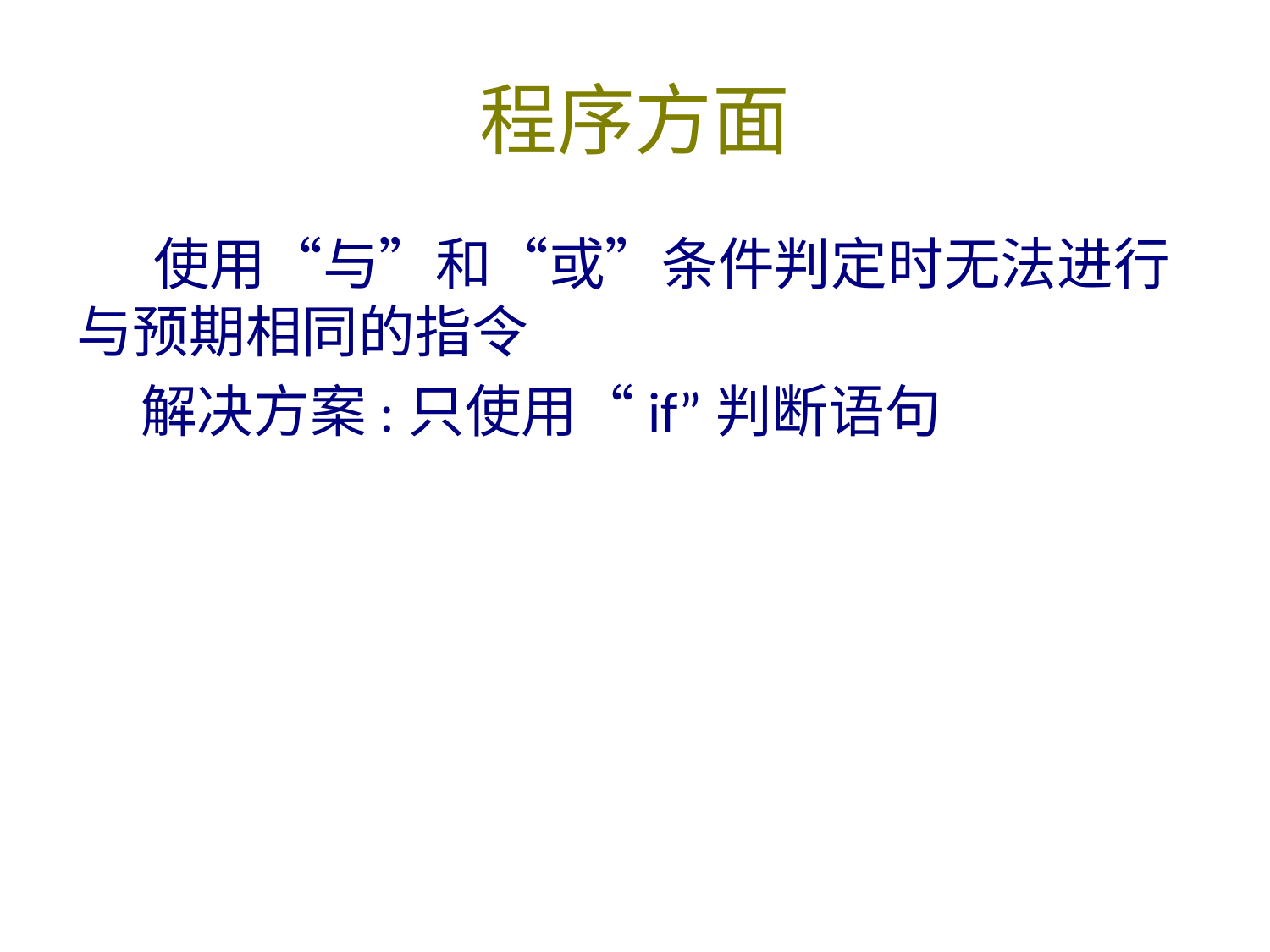

# 程序方面
     使用“与”和“或”条件判定时无法进行与预期相同的指令
    解决方案:只使用“if”判断语句